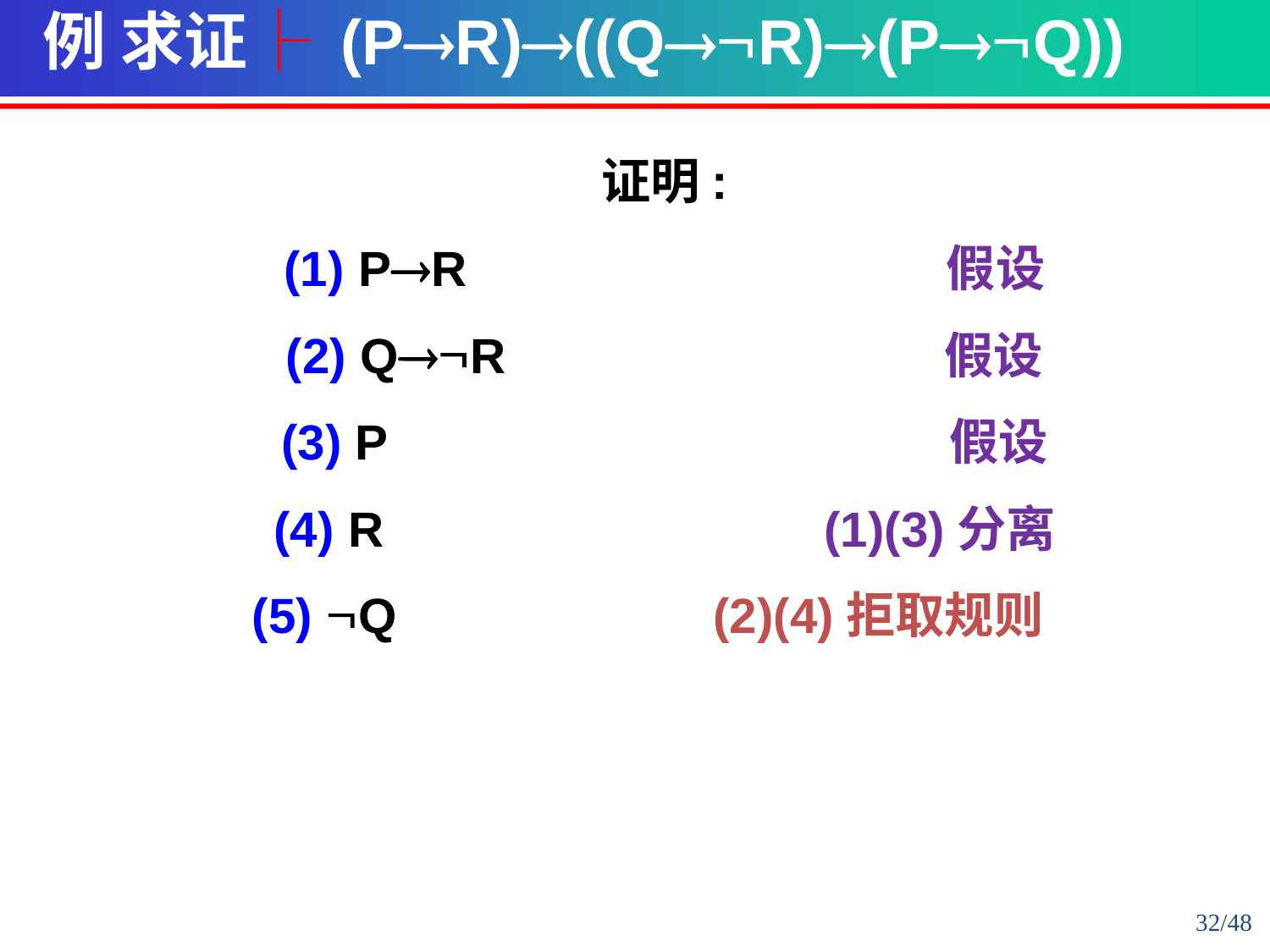

例 求证├ (P→R)→((Q→¬R)→(P→¬Q))
证明:
(1) P→R                                  假设
(2) Q→¬R                               假设
(3) P                                        假设
(4) R                                (1)(3)分离
(5) ¬Q                       (2)(4)拒取规则
32/48